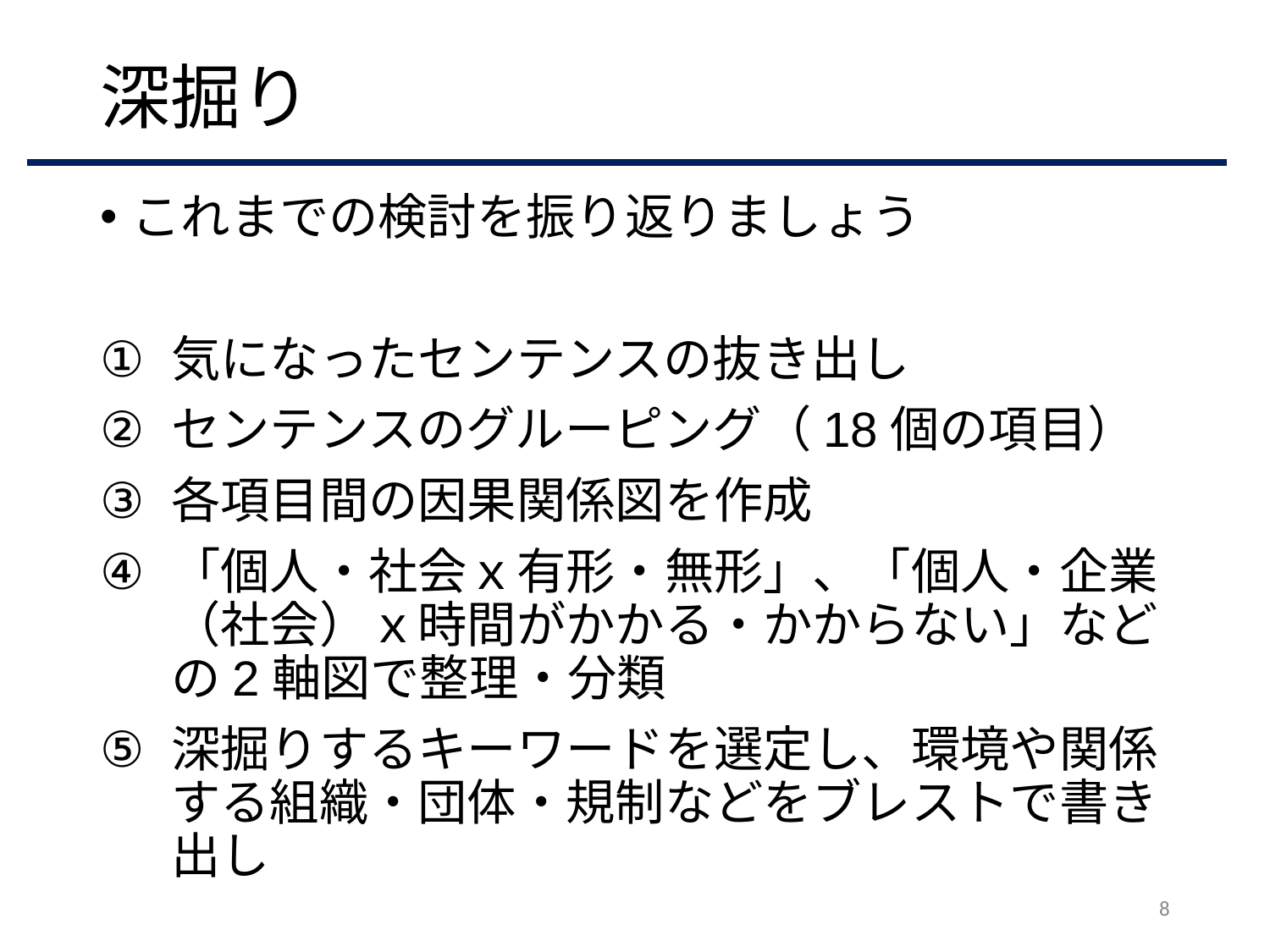

# 深掘り
これまでの検討を振り返りましょう

気になったセンテンスの抜き出し
センテンスのグルーピング（18個の項目）
各項目間の因果関係図を作成
「個人・社会ｘ有形・無形」、「個人・企業（社会）ｘ時間がかかる・かからない」などの2軸図で整理・分類
深掘りするキーワードを選定し、環境や関係する組織・団体・規制などをブレストで書き出し
8